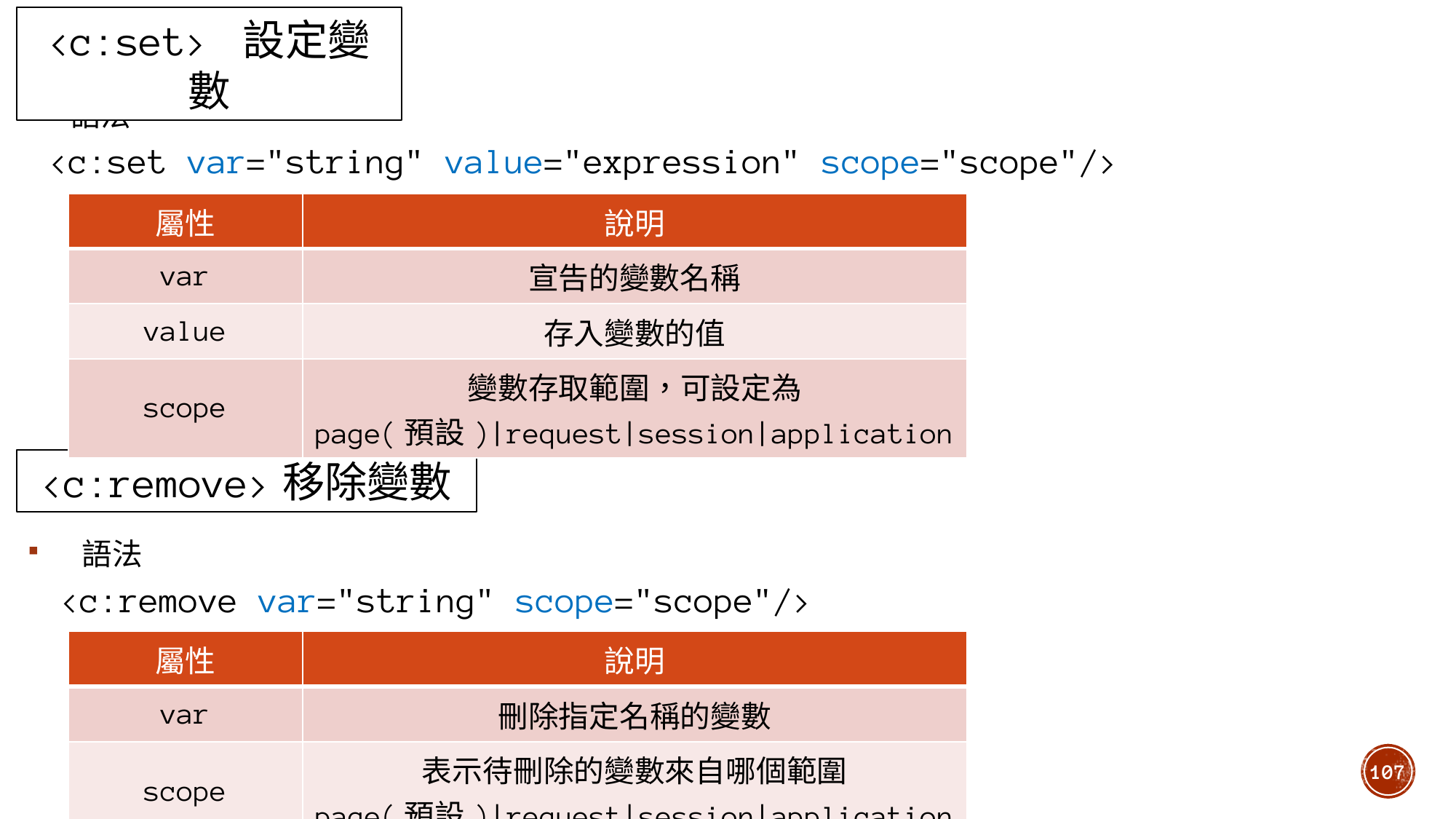

<c:set> 設定變數
語法
<c:set var="string" value="expression" scope="scope"/>
| 屬性 | 說明 |
| --- | --- |
| var | 宣告的變數名稱 |
| value | 存入變數的值 |
| scope | 變數存取範圍，可設定為 page(預設)|request|session|application |
<c:remove>移除變數
語法
<c:remove var="string" scope="scope"/>
| 屬性 | 說明 |
| --- | --- |
| var | 刪除指定名稱的變數 |
| scope | 表示待刪除的變數來自哪個範圍 page(預設)|request|session|application |
107